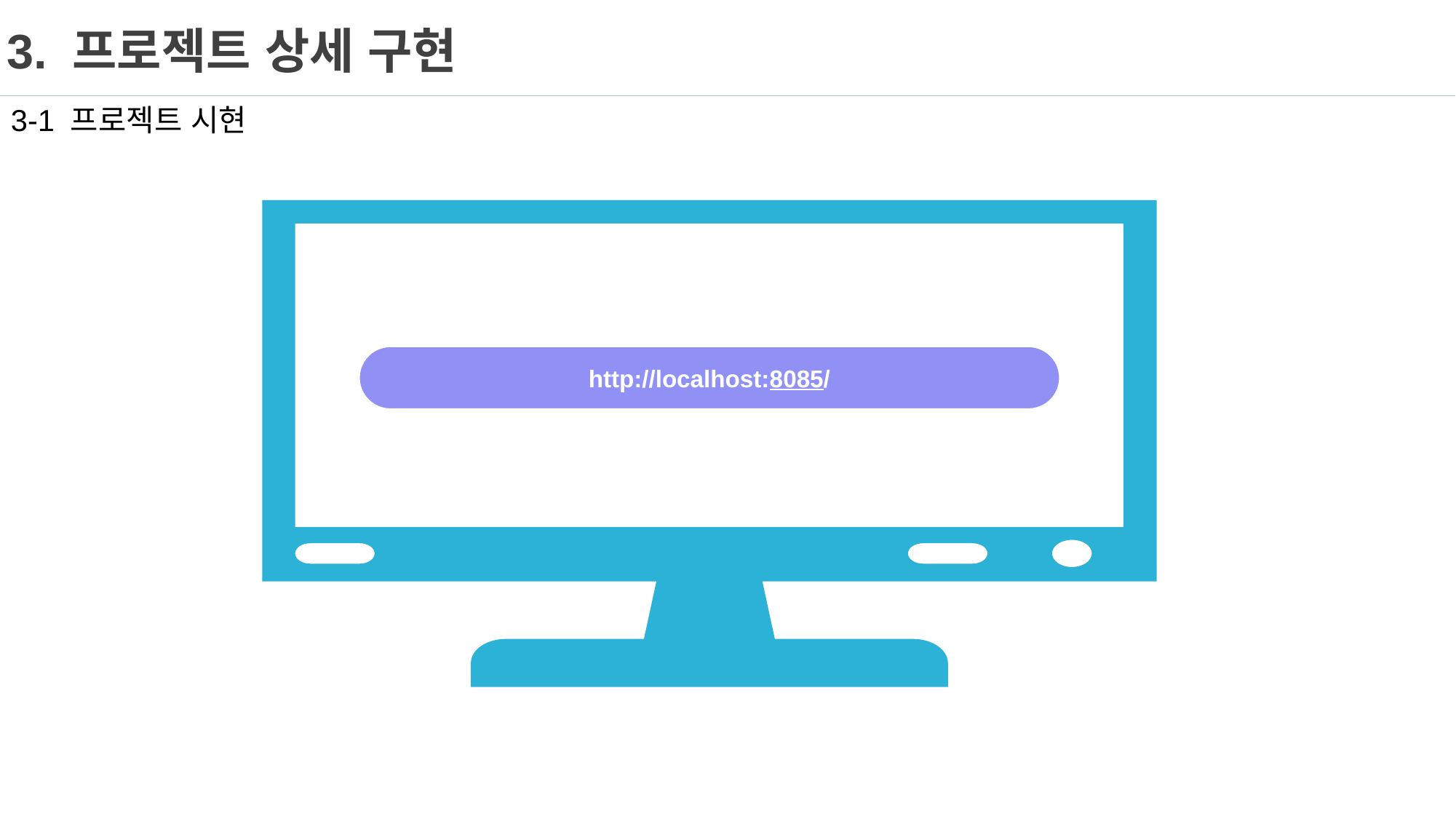

3. 프로젝트 상세 구현
3-1 프로젝트 시현

http://localhost:8085/